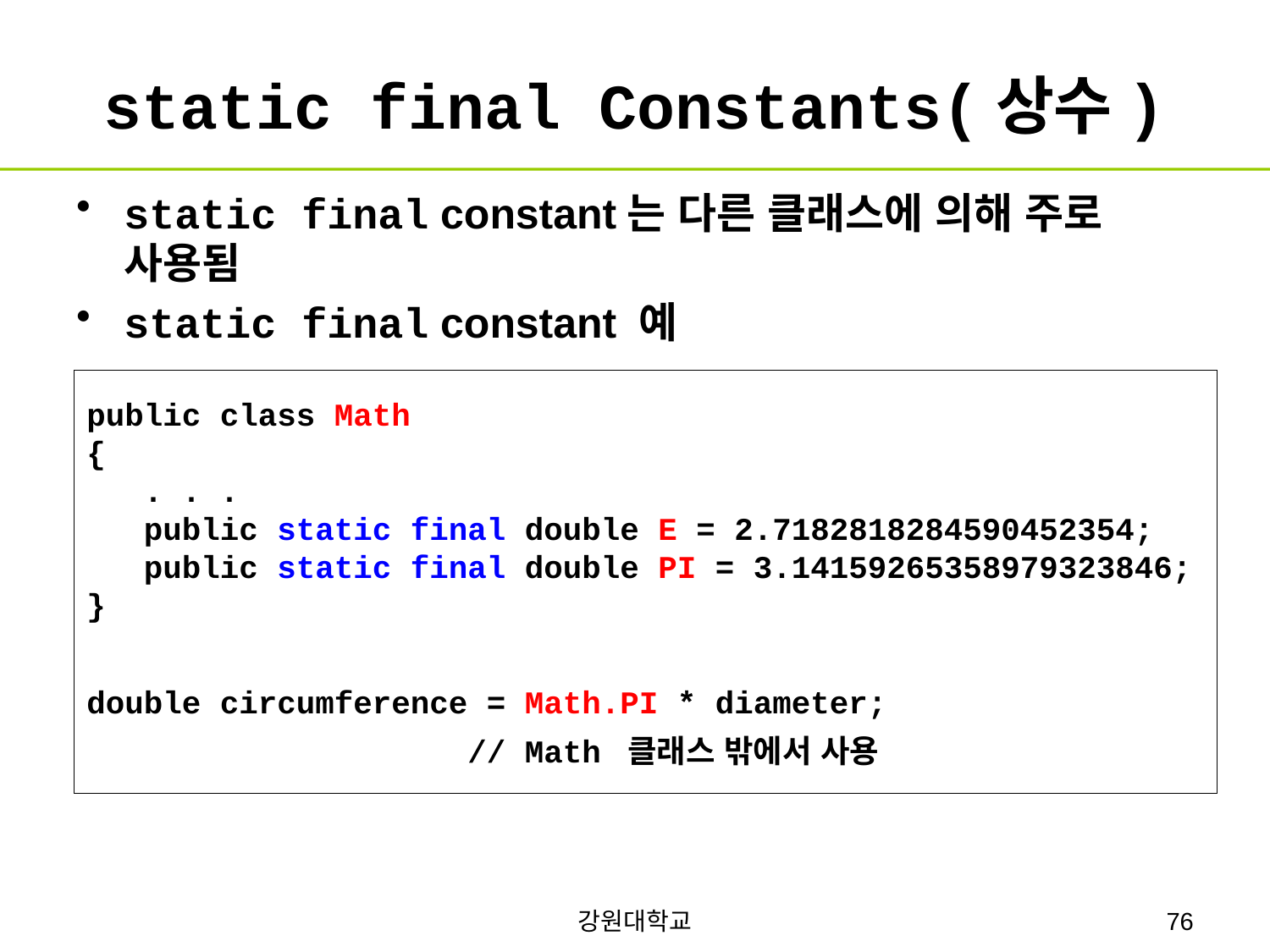

# static final Constants(상수)

static final constant는 다른 클래스에 의해 주로 사용됨
static final constant 예
public class Math
{
   . . .
   public static final double E = 2.7182818284590452354;
   public static final double PI = 3.14159265358979323846;
}

double circumference = Math.PI * diameter;
			// Math 클래스 밖에서 사용

강원대학교
76